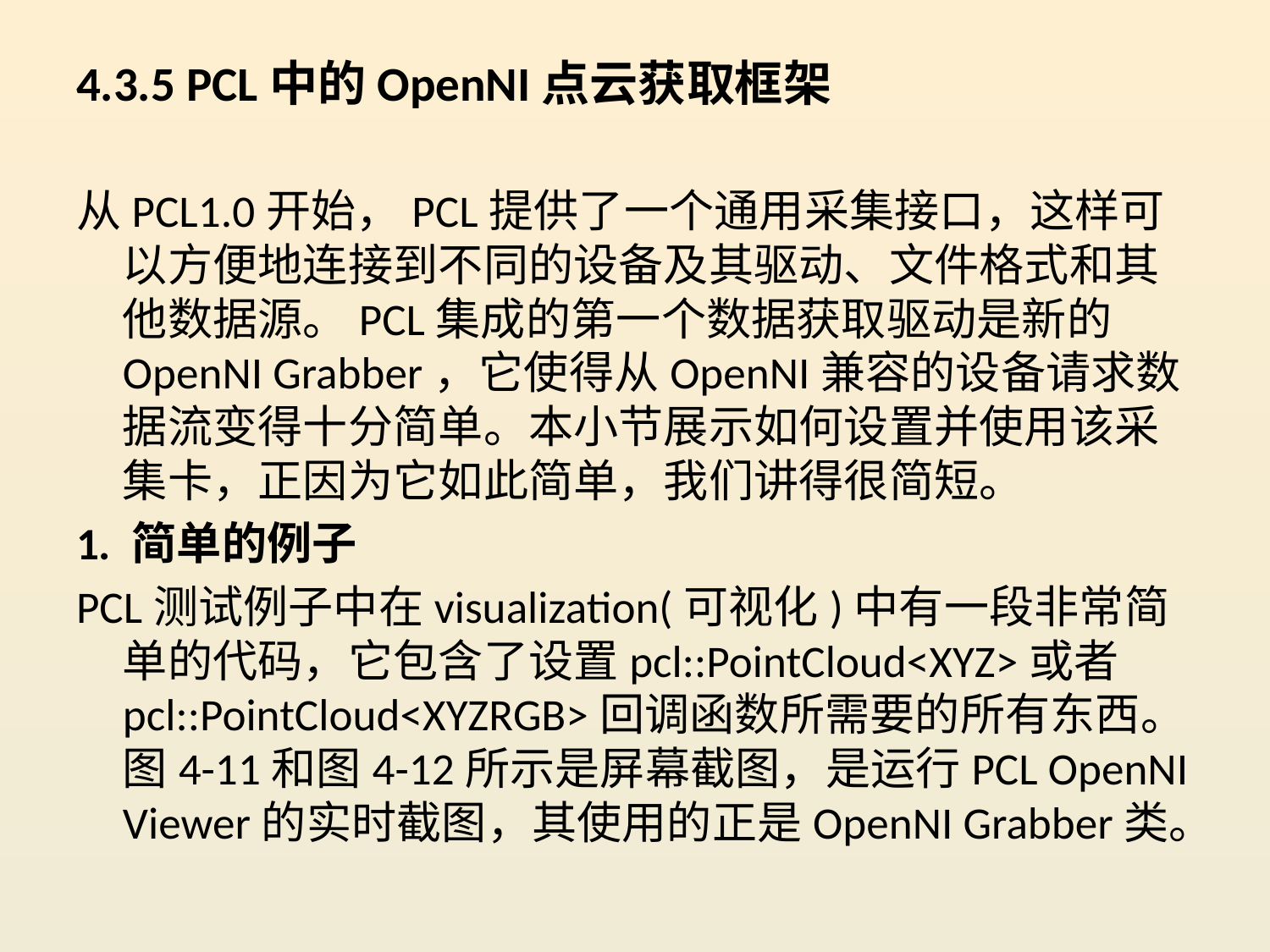

4.3.5 PCL中的OpenNI点云获取框架

从PCL1.0开始，PCL提供了一个通用采集接口，这样可以方便地连接到不同的设备及其驱动、文件格式和其他数据源。PCL集成的第一个数据获取驱动是新的OpenNI Grabber，它使得从OpenNI兼容的设备请求数据流变得十分简单。本小节展示如何设置并使用该采集卡，正因为它如此简单，我们讲得很简短。
1. 简单的例子
PCL测试例子中在visualization(可视化)中有一段非常简单的代码，它包含了设置pcl::PointCloud<XYZ>或者pcl::PointCloud<XYZRGB>回调函数所需要的所有东西。图4-11和图4-12所示是屏幕截图，是运行PCL OpenNI Viewer的实时截图，其使用的正是OpenNI Grabber类。